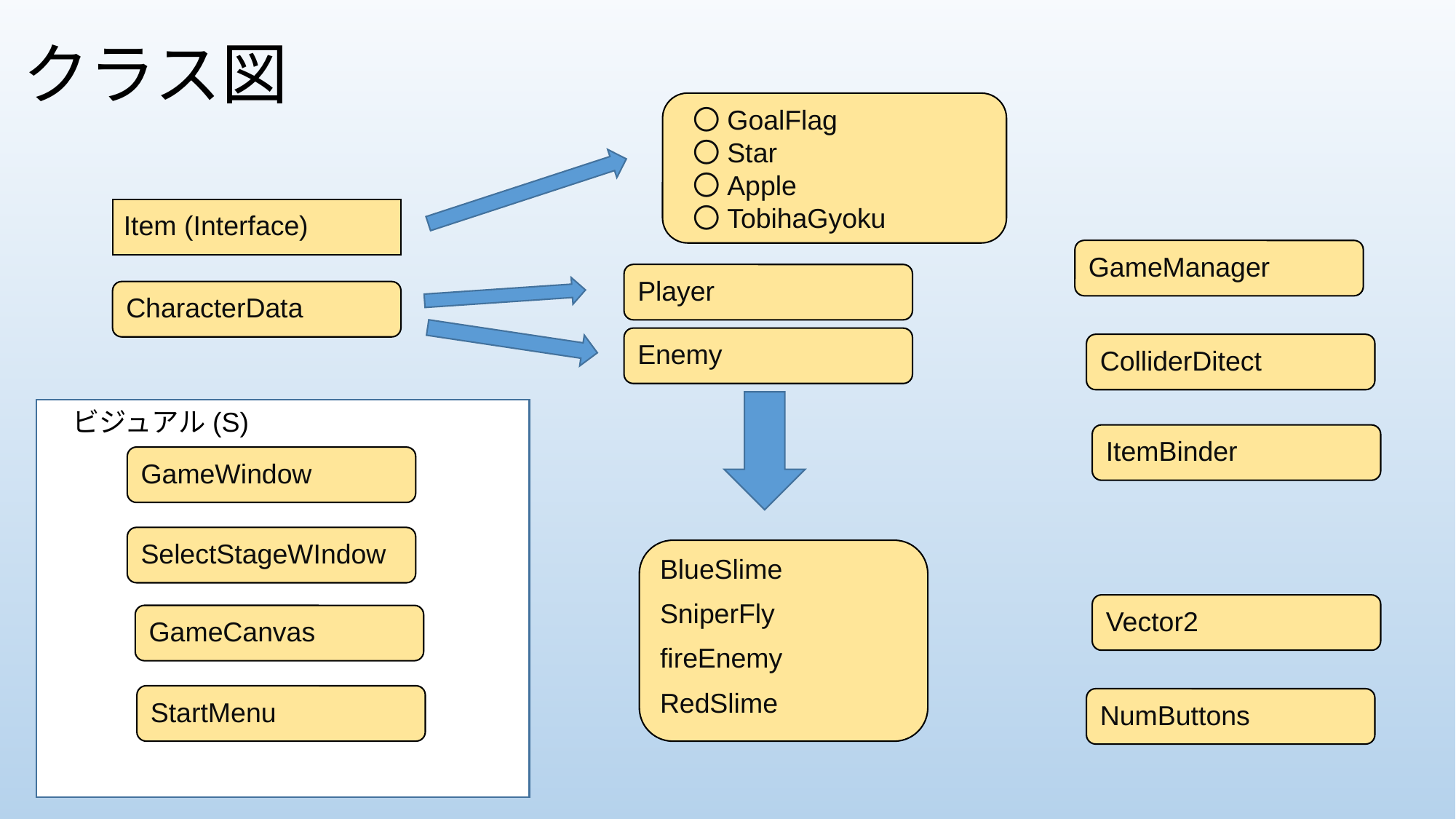

# クラス図
 〇GoalFlag
 〇Star
 〇Apple
 〇TobihaGyoku

Item (Interface)
GameManager
Player
CharacterData

Enemy
ColliderDitect
Vビジュアル(S)

ItemBinder
GameWindow
SelectStageWIndow
BlueSlime
SniperFly
fireEnemy
RedSlime

Vector2
GameCanvas
StartMenu
NumButtons